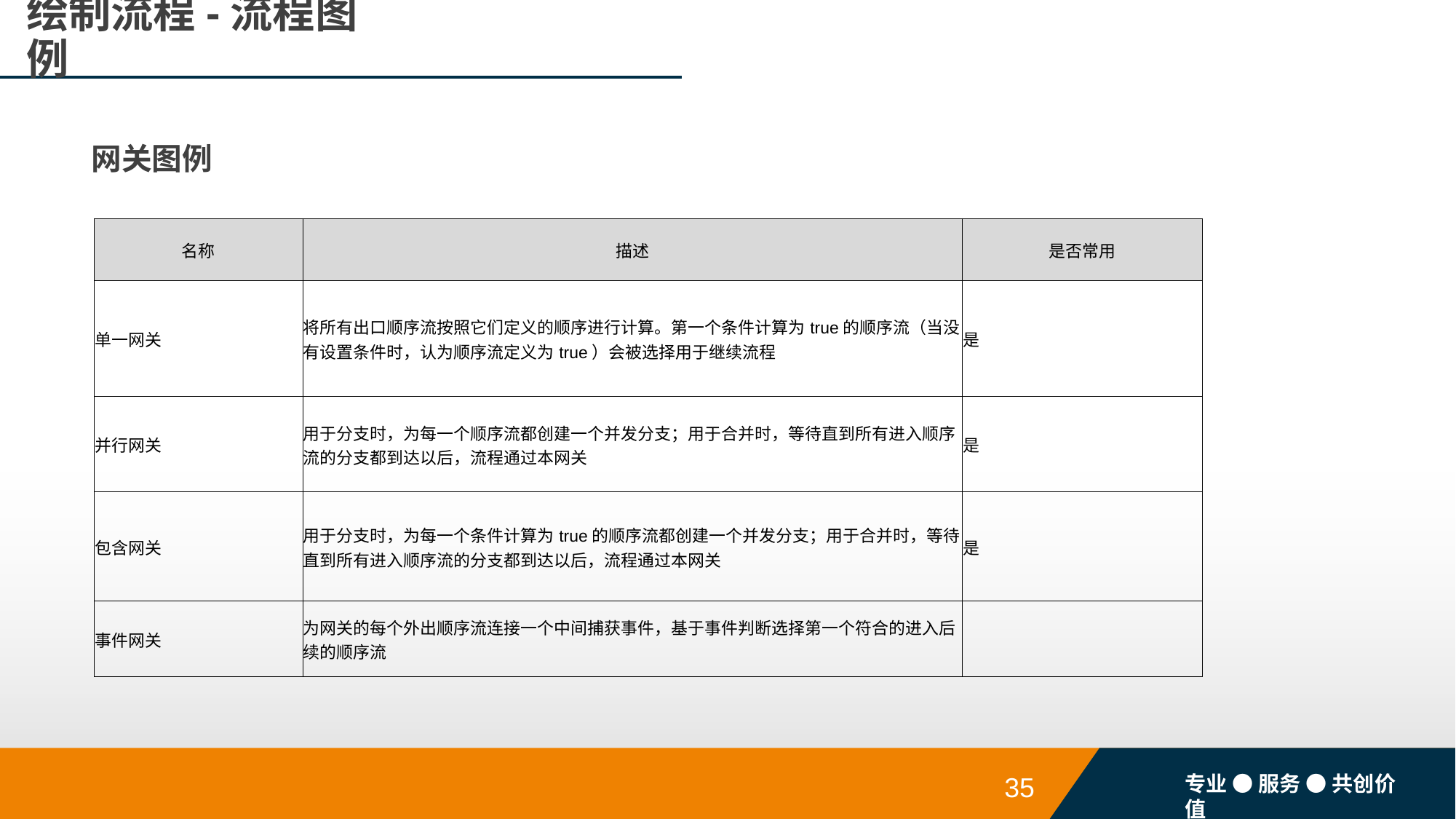

# 绘制流程-流程图例
网关图例
| 名称 | 描述 | 是否常用 |
| --- | --- | --- |
| 单一网关 | 将所有出口顺序流按照它们定义的顺序进行计算。第一个条件计算为true的顺序流（当没有设置条件时，认为顺序流定义为true）会被选择用于继续流程 | 是 |
| 并行网关 | 用于分支时，为每一个顺序流都创建一个并发分支；用于合并时，等待直到所有进入顺序流的分支都到达以后，流程通过本网关 | 是 |
| 包含网关 | 用于分支时，为每一个条件计算为true的顺序流都创建一个并发分支；用于合并时，等待直到所有进入顺序流的分支都到达以后，流程通过本网关 | 是 |
| 事件网关 | 为网关的每个外出顺序流连接一个中间捕获事件，基于事件判断选择第一个符合的进入后续的顺序流 |  |